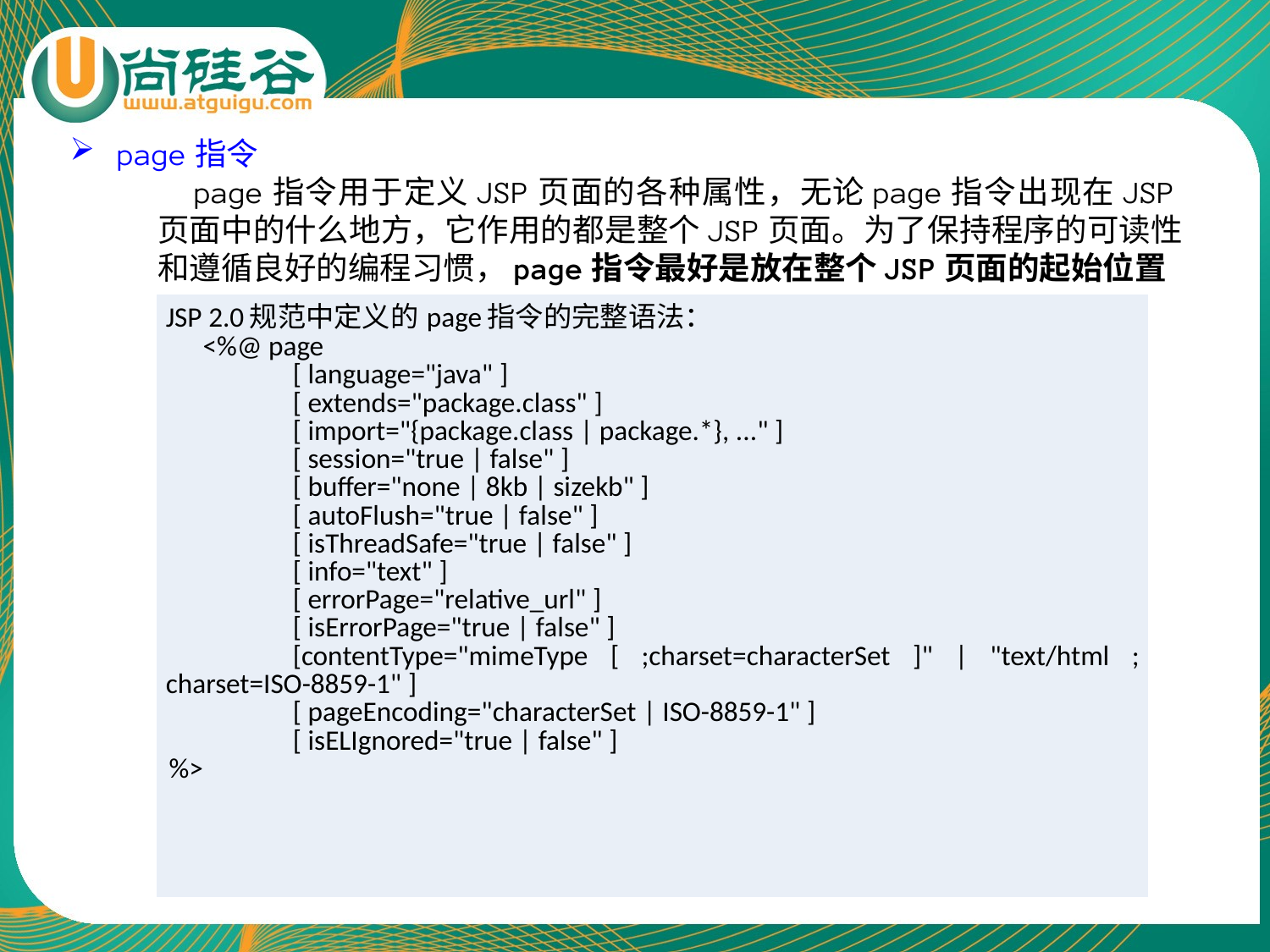

page指令
page指令用于定义JSP页面的各种属性，无论page指令出现在JSP页面中的什么地方，它作用的都是整个JSP页面。为了保持程序的可读性和遵循良好的编程习惯，page指令最好是放在整个JSP页面的起始位置
| JSP 2.0规范中定义的page指令的完整语法： <%@ page [ language="java" ] [ extends="package.class" ] [ import="{package.class | package.\*}, ..." ] [ session="true | false" ] [ buffer="none | 8kb | sizekb" ] [ autoFlush="true | false" ] [ isThreadSafe="true | false" ] [ info="text" ] [ errorPage="relative\_url" ] [ isErrorPage="true | false" ] [contentType="mimeType [ ;charset=characterSet ]" | "text/html ; charset=ISO-8859-1" ] [ pageEncoding="characterSet | ISO-8859-1" ] [ isELIgnored="true | false" ] %> |
| --- |